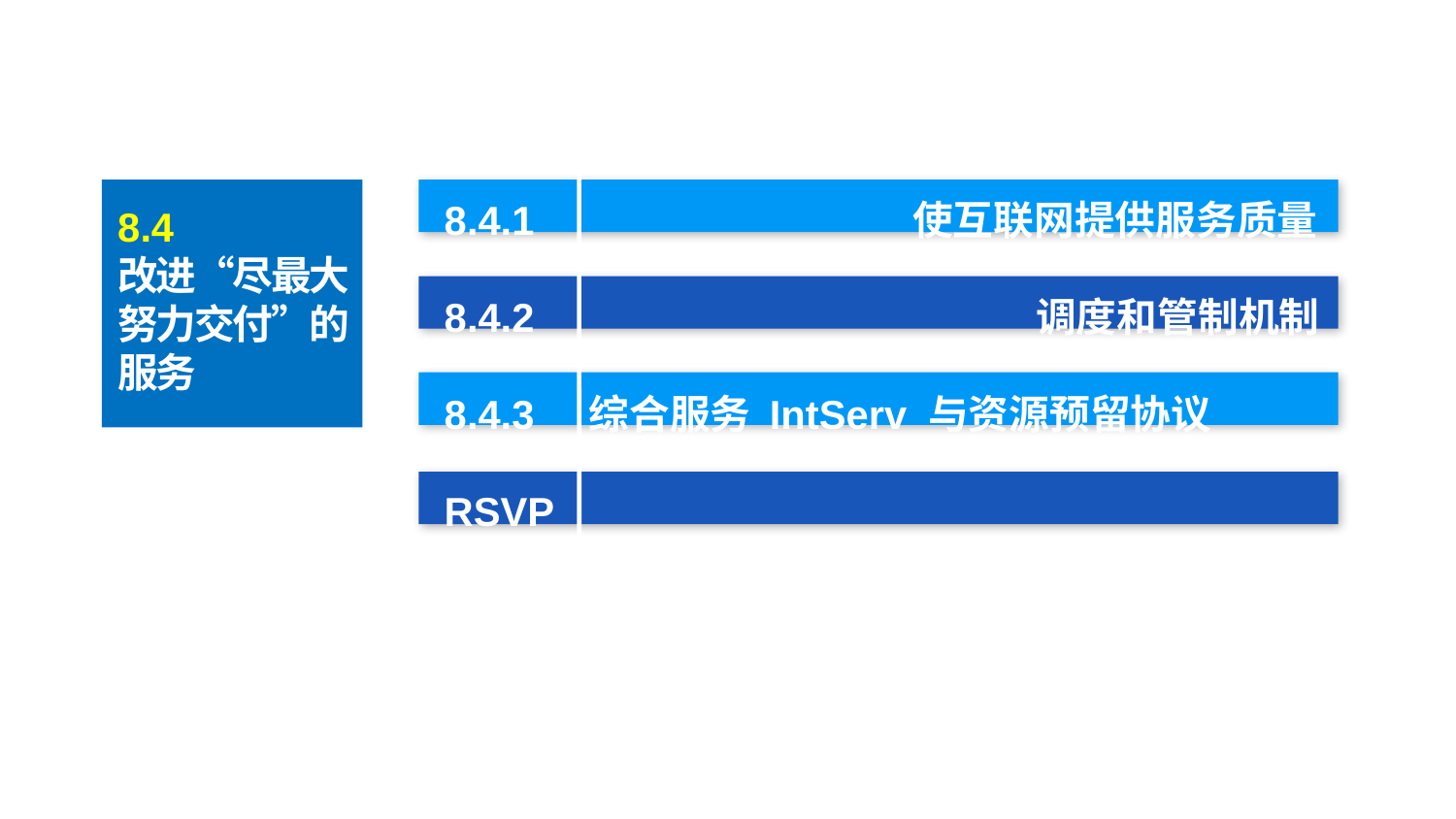

8.4.1 		               使互联网提供服务质量
8.4.2 			             调度和管制机制
8.4.3    综合服务 IntServ 与资源预留协议 RSVP
8.4.4 			        区分服务 DiffServ

8.4
改进“尽最大努力交付”的服务

68